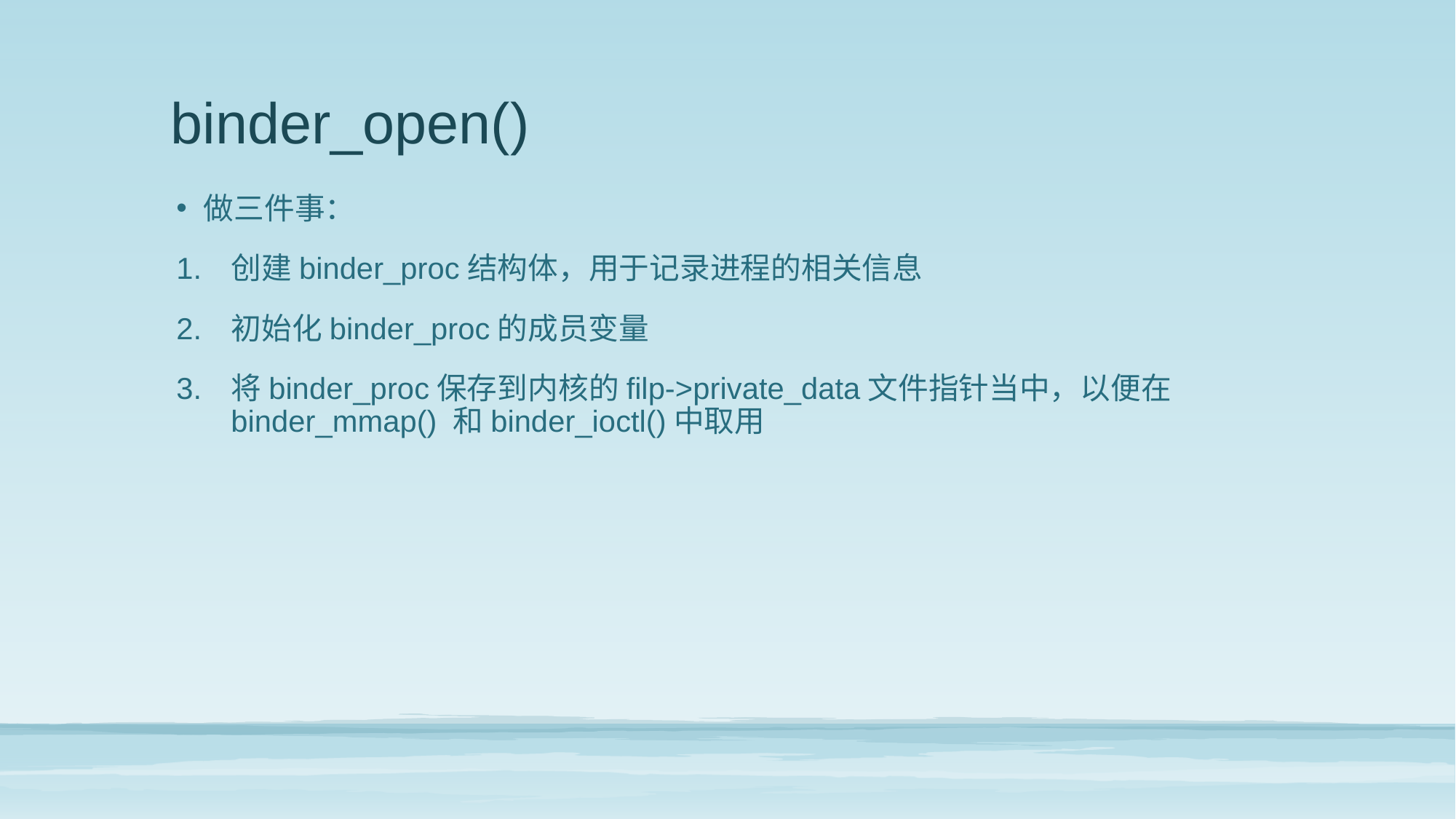

# binder_open()
做三件事：
创建binder_proc结构体，用于记录进程的相关信息
初始化binder_proc的成员变量
将binder_proc保存到内核的filp->private_data文件指针当中，以便在binder_mmap() 和binder_ioctl()中取用